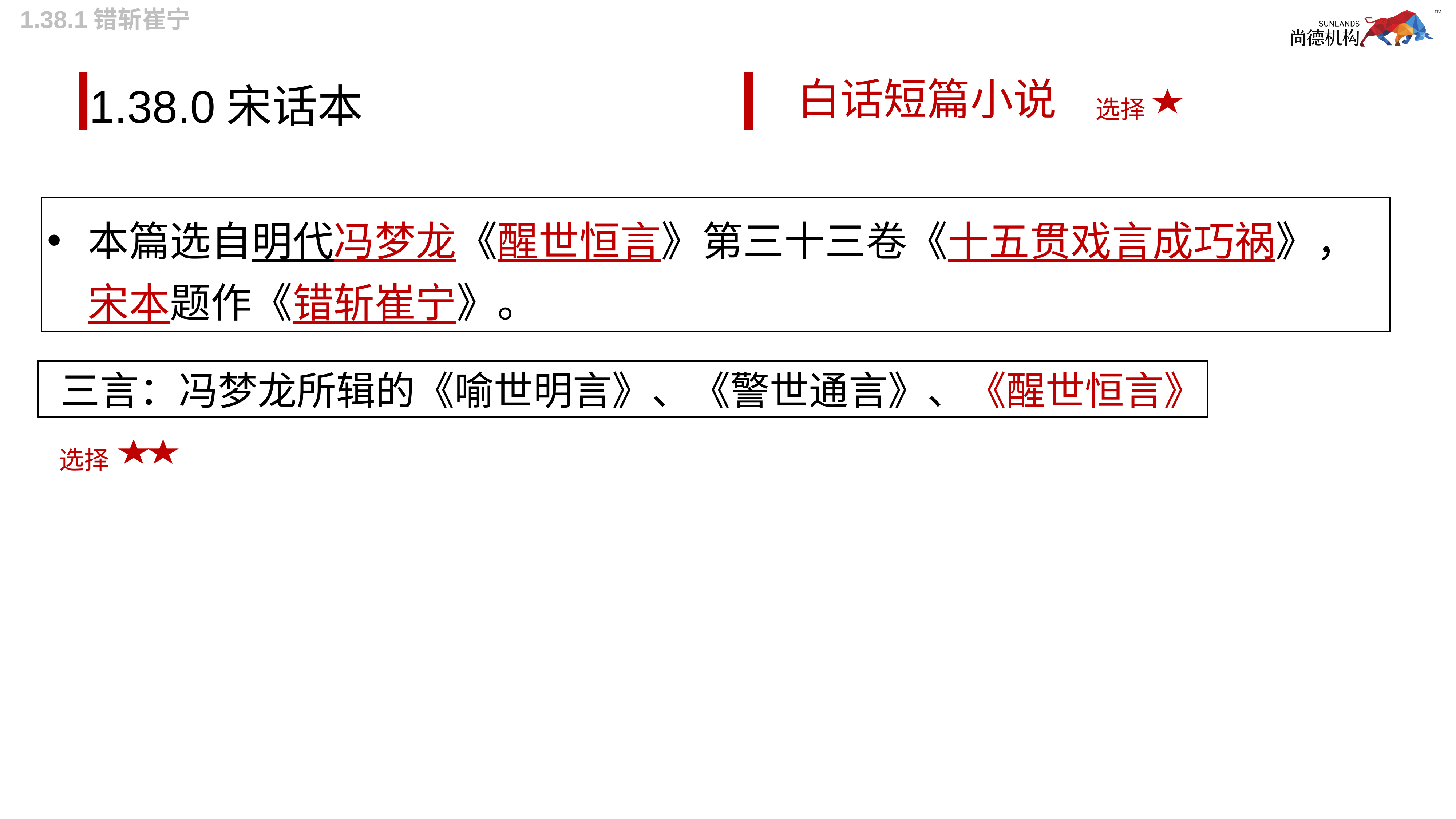

1.38.1错斩崔宁
白话短篇小说
# 1.38.0宋话本
选择

本篇选自明代冯梦龙《醒世恒言》第三十三卷《十五贯戏言成巧祸》，宋本题作《错斩崔宁》。
 三言：冯梦龙所辑的《喻世明言》、《警世通言》、《醒世恒言》
选择